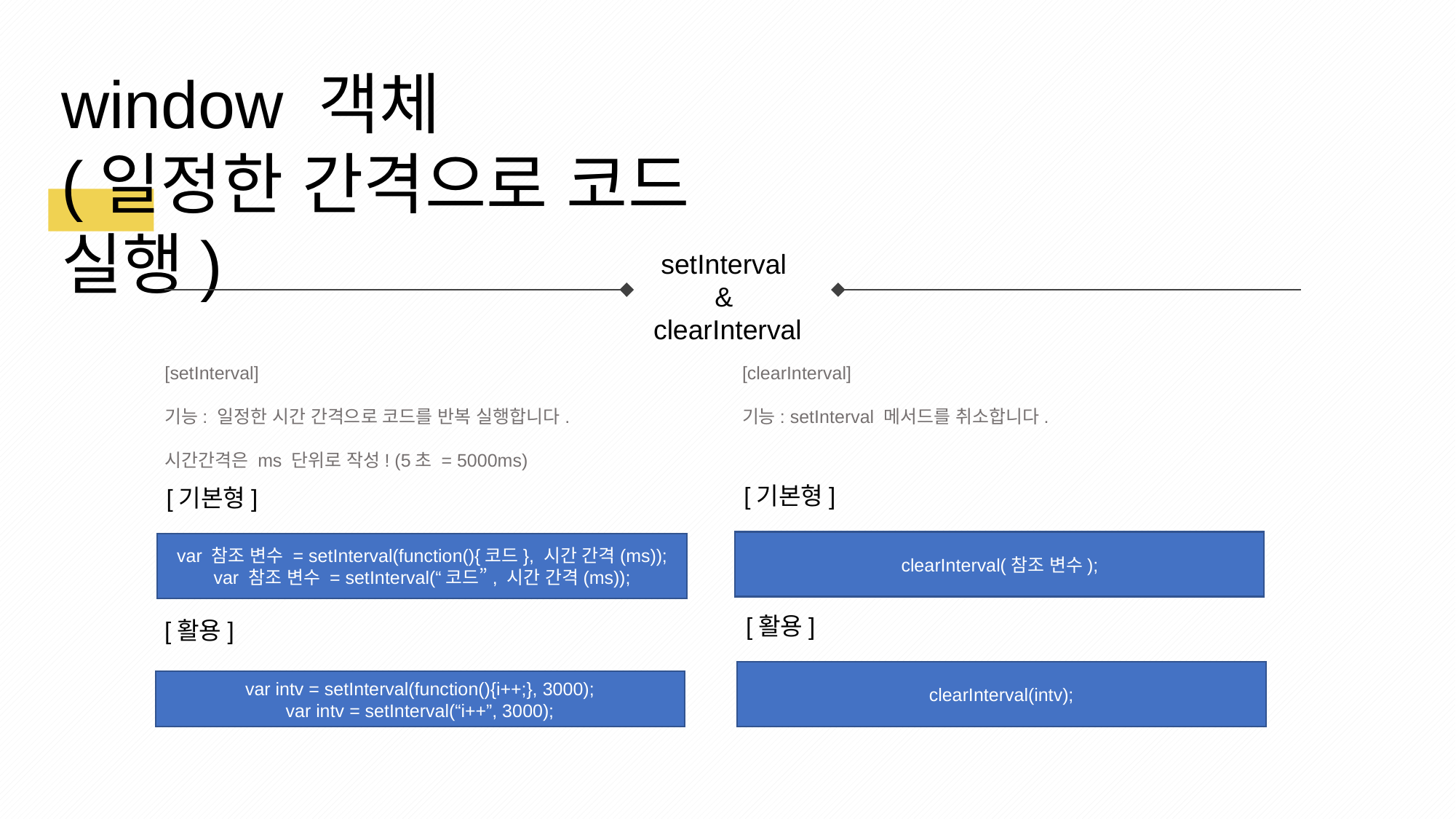

window 객체
(일정한 간격으로 코드 실행)

setInterval
&
clearInterval

[setInterval]

기능: 일정한 시간 간격으로 코드를 반복 실행합니다.

시간간격은 ms 단위로 작성! (5초 = 5000ms)
[clearInterval]

기능: setInterval 메서드를 취소합니다.
[기본형]
clearInterval(참조 변수);
[기본형]
var 참조 변수 = setInterval(function(){코드}, 시간 간격(ms));
var 참조 변수 = setInterval(“코드”, 시간 간격(ms));
[활용]
clearInterval(intv);
[활용]
var intv = setInterval(function(){i++;}, 3000);
var intv = setInterval(“i++”, 3000);